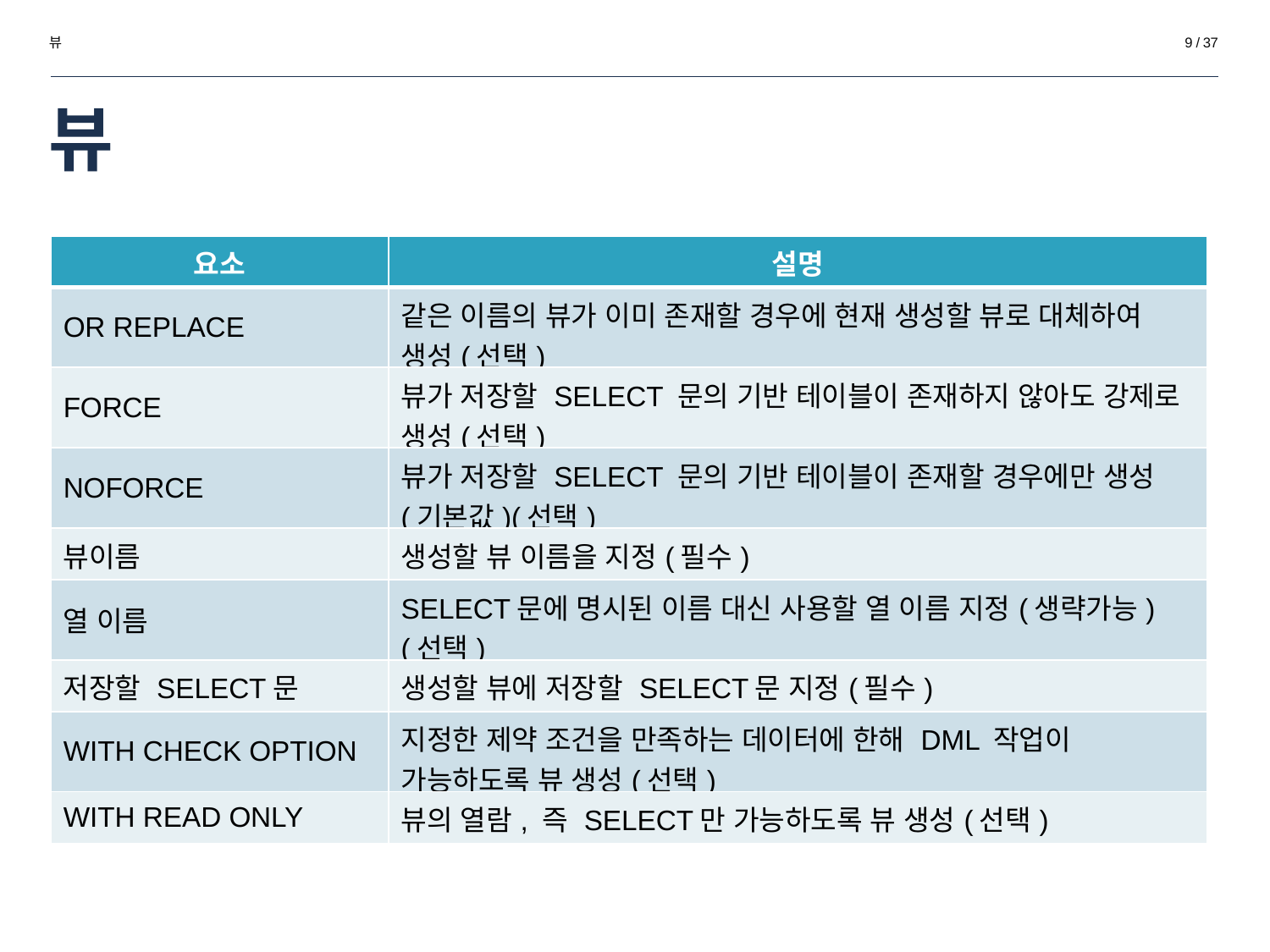

뷰
9 / 37
# 뷰
| 요소 | 설명 |
| --- | --- |
| OR REPLACE | 같은 이름의 뷰가 이미 존재할 경우에 현재 생성할 뷰로 대체하여 생성(선택) |
| FORCE | 뷰가 저장할 SELECT 문의 기반 테이블이 존재하지 않아도 강제로 생성(선택) |
| NOFORCE | 뷰가 저장할 SELECT 문의 기반 테이블이 존재할 경우에만 생성(기본값)(선택) |
| 뷰이름 | 생성할 뷰 이름을 지정(필수) |
| 열 이름 | SELECT문에 명시된 이름 대신 사용할 열 이름 지정(생략가능)(선택) |
| 저장할 SELECT문 | 생성할 뷰에 저장할 SELECT문 지정(필수) |
| WITH CHECK OPTION | 지정한 제약 조건을 만족하는 데이터에 한해 DML 작업이 가능하도록 뷰 생성(선택) |
| WITH READ ONLY | 뷰의 열람, 즉 SELECT만 가능하도록 뷰 생성(선택) |